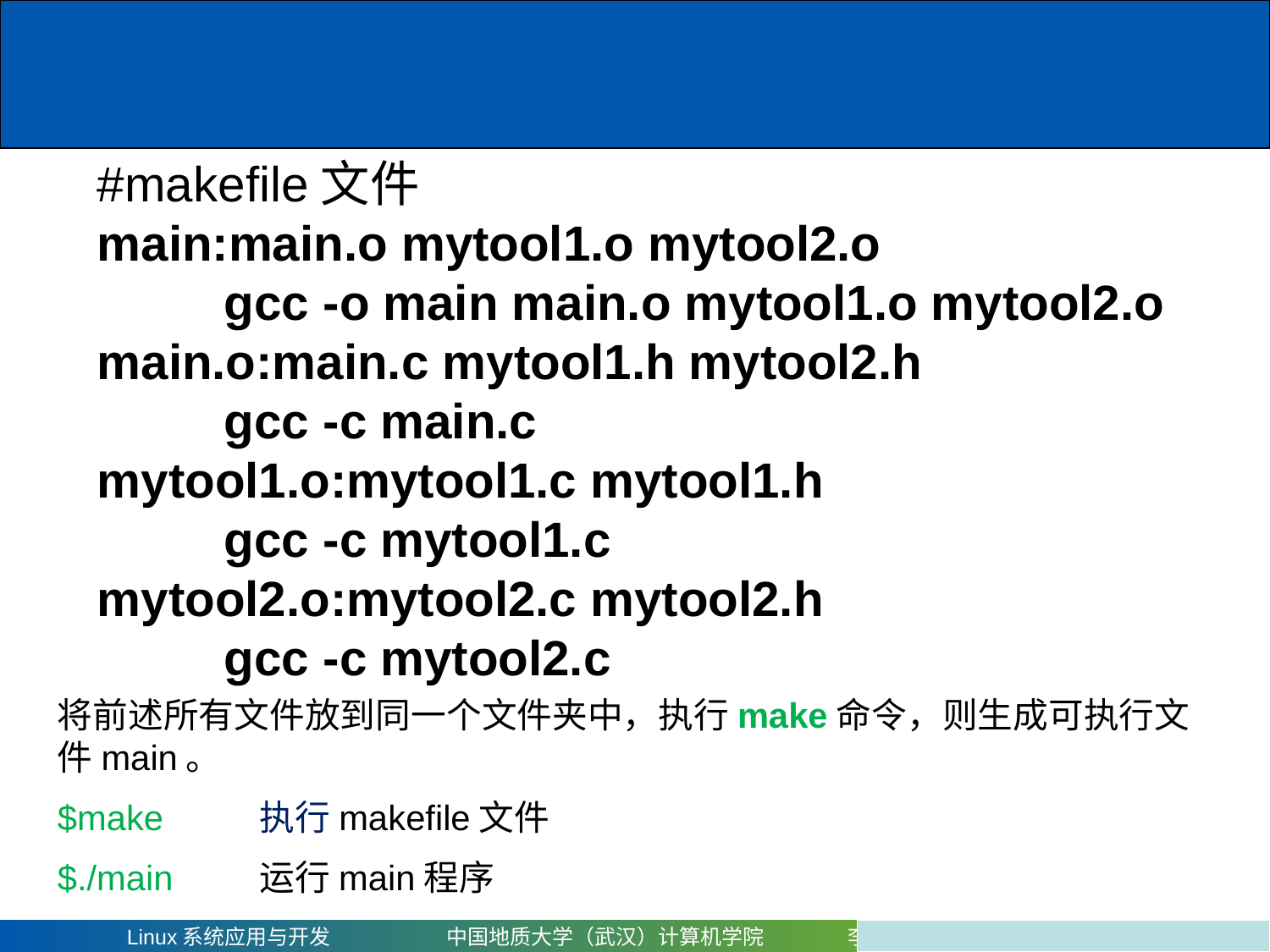

#makefile文件
main:main.o mytool1.o mytool2.o
	gcc -o main main.o mytool1.o mytool2.o
main.o:main.c mytool1.h mytool2.h
	gcc -c main.c
mytool1.o:mytool1.c mytool1.h
	gcc -c mytool1.c
mytool2.o:mytool2.c mytool2.h
	gcc -c mytool2.c
将前述所有文件放到同一个文件夹中，执行make命令，则生成可执行文件main。
$make         执行makefile文件
$./main        运行main程序